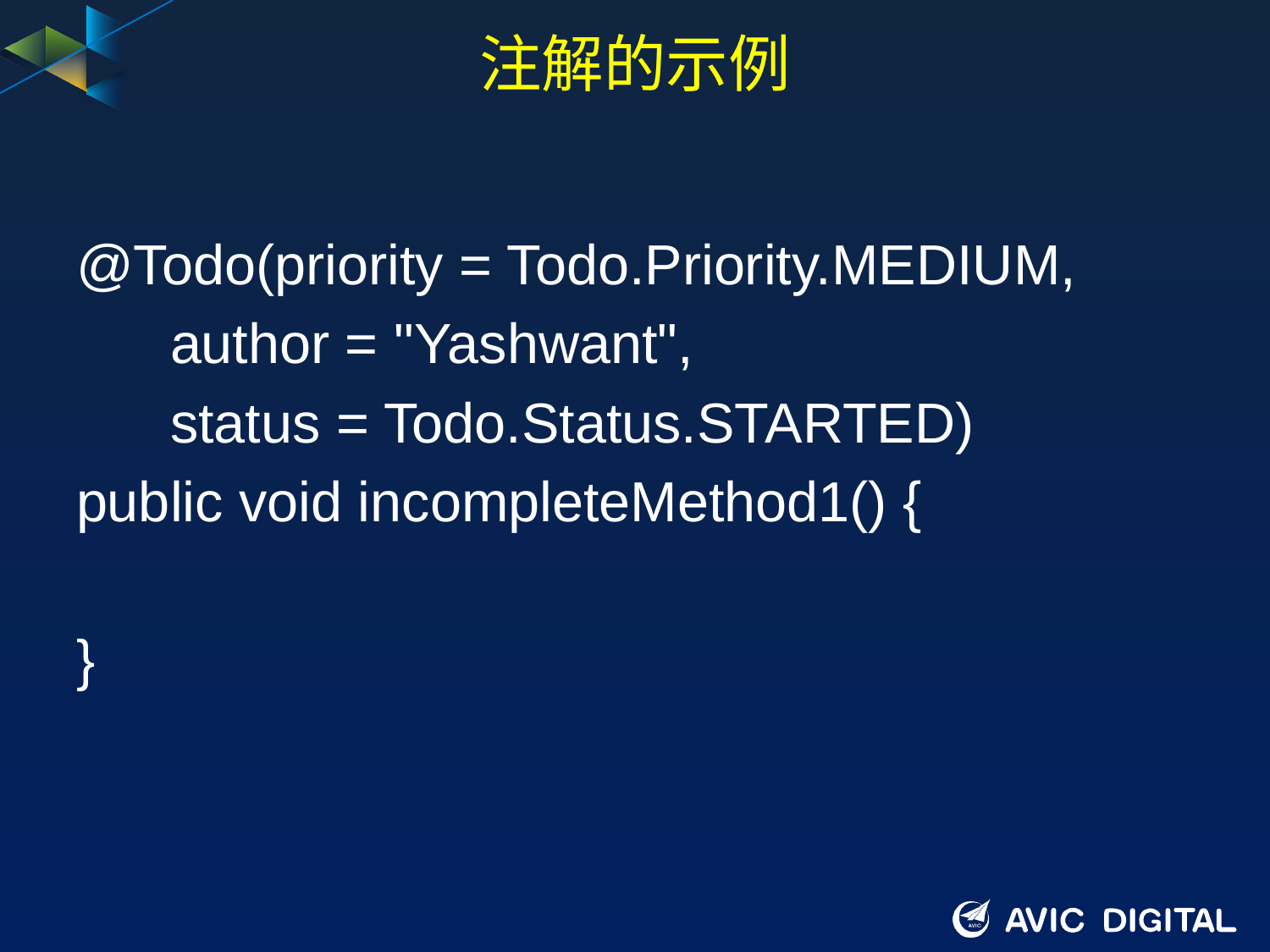

# 注解的示例
@Todo(priority = Todo.Priority.MEDIUM,
      author = "Yashwant",
      status = Todo.Status.STARTED)
public void incompleteMethod1() {

}